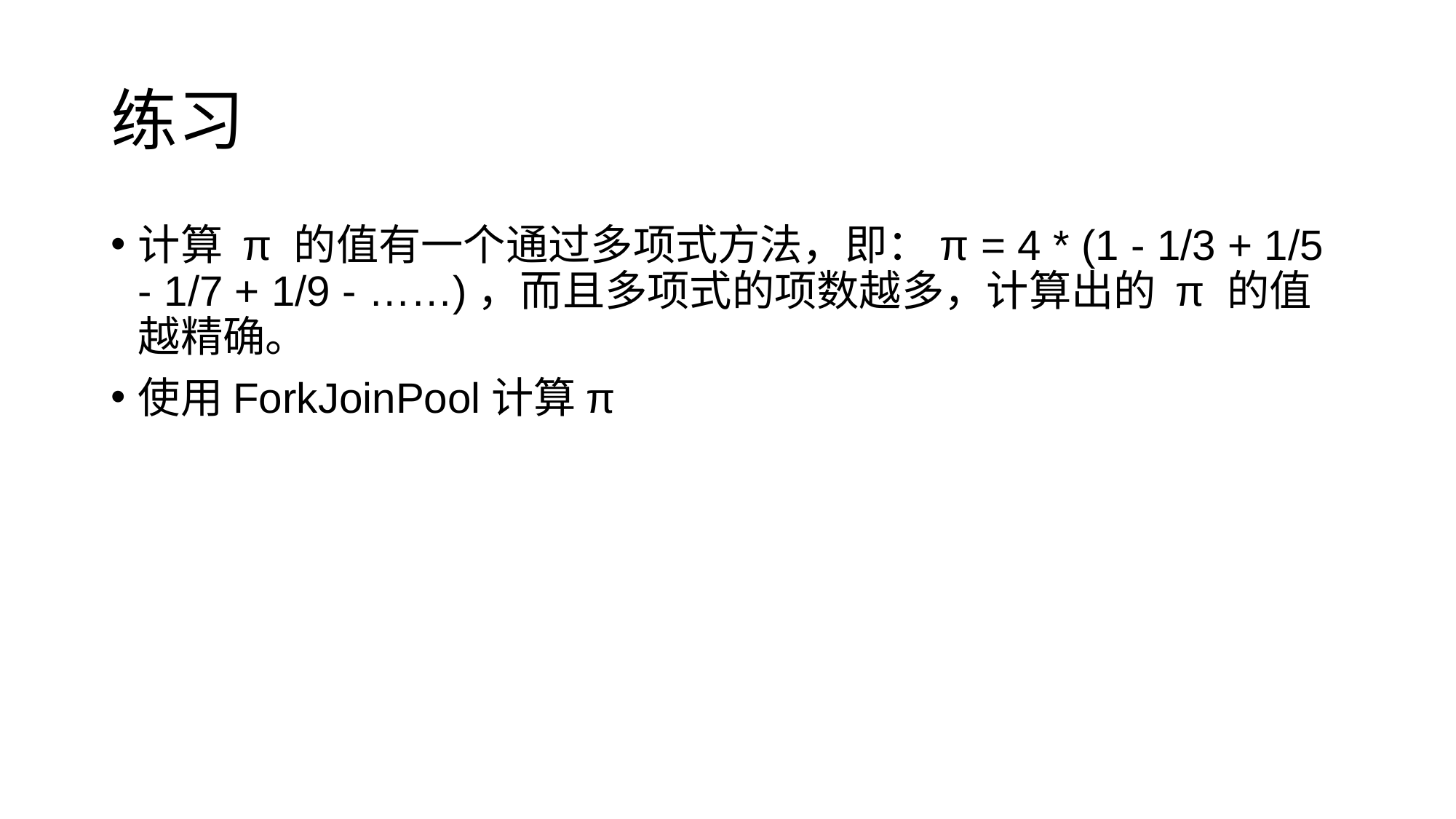

# 练习
计算 π 的值有一个通过多项式方法，即：π = 4 * (1 - 1/3 + 1/5 - 1/7 + 1/9 - ……)，而且多项式的项数越多，计算出的 π 的值越精确。
使用ForkJoinPool计算π